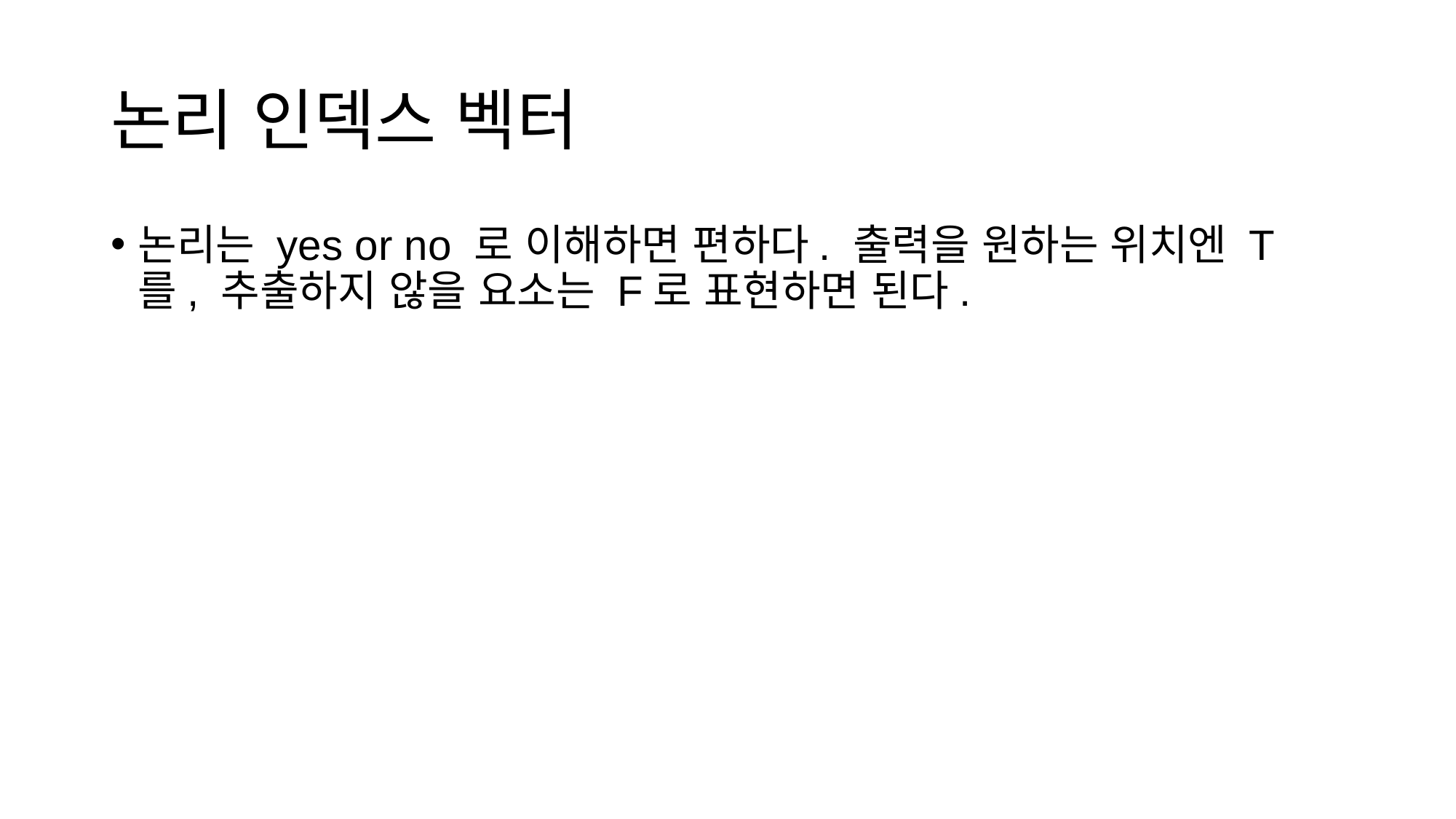

# 논리 인덱스 벡터
논리는 yes or no 로 이해하면 편하다. 출력을 원하는 위치엔 T를, 추출하지 않을 요소는 F로 표현하면 된다.